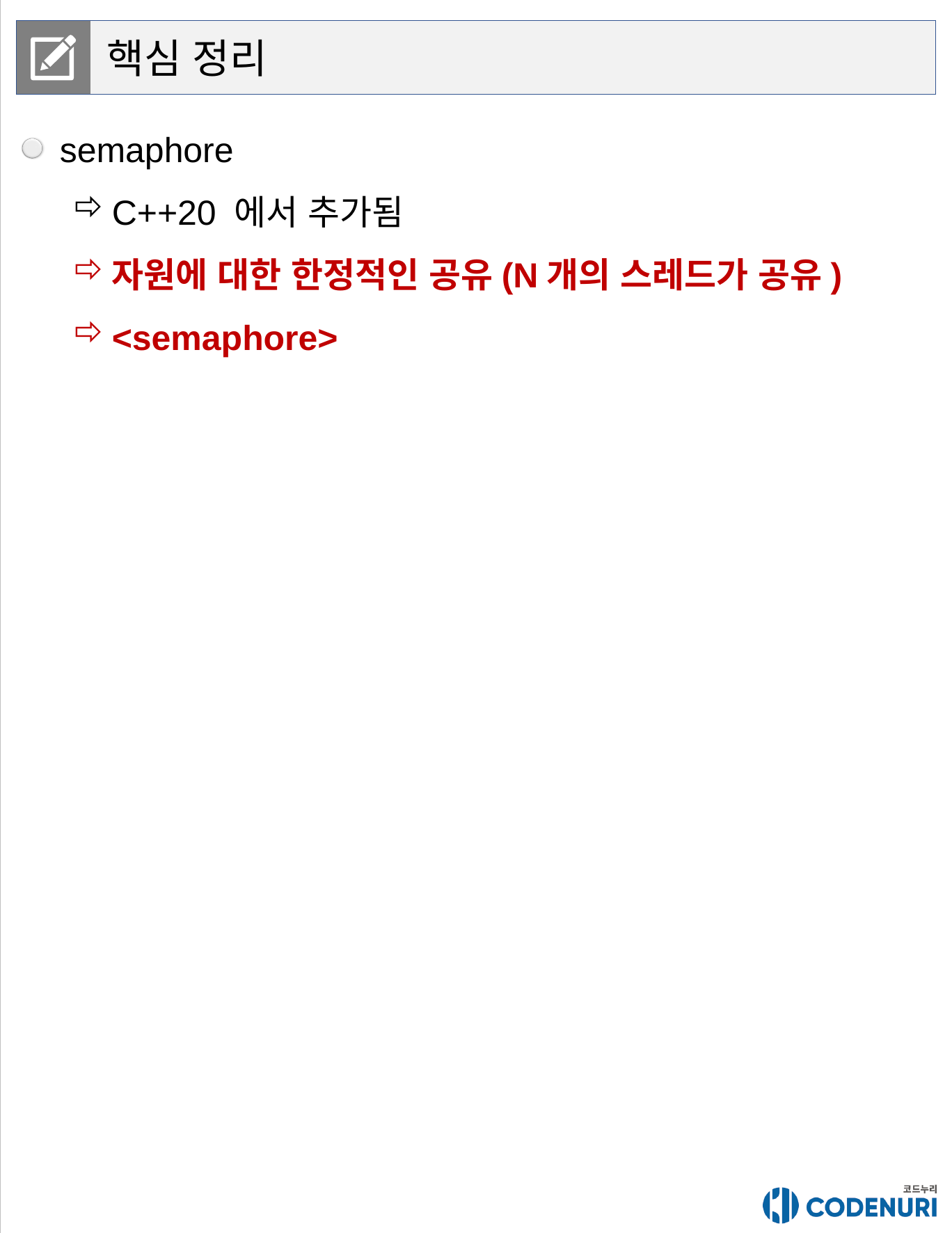

핵심 정리

semaphore
C++20 에서 추가됨
자원에 대한 한정적인 공유(N개의 스레드가 공유)
<semaphore>